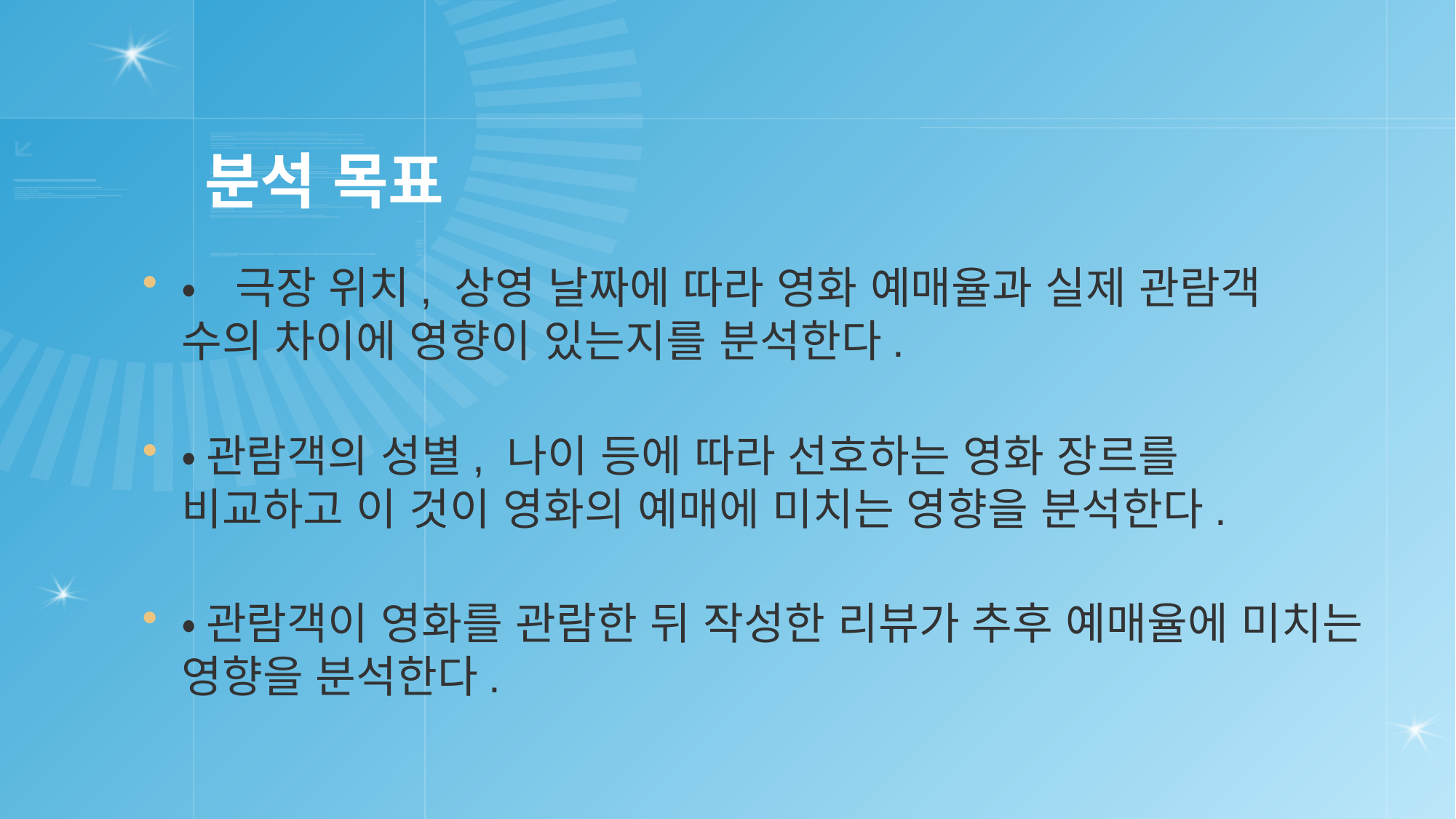

# 분석 목표
•극장 위치, 상영 날짜에 따라 영화 예매율과 실제 관람객
수의 차이에 영향이 있는지를 분석한다.
•관람객의 성별, 나이 등에 따라 선호하는 영화 장르를
비교하고 이 것이 영화의 예매에 미치는 영향을 분석한다.
•관람객이 영화를 관람한 뒤 작성한 리뷰가 추후 예매율에 미치는 영향을 분석한다.